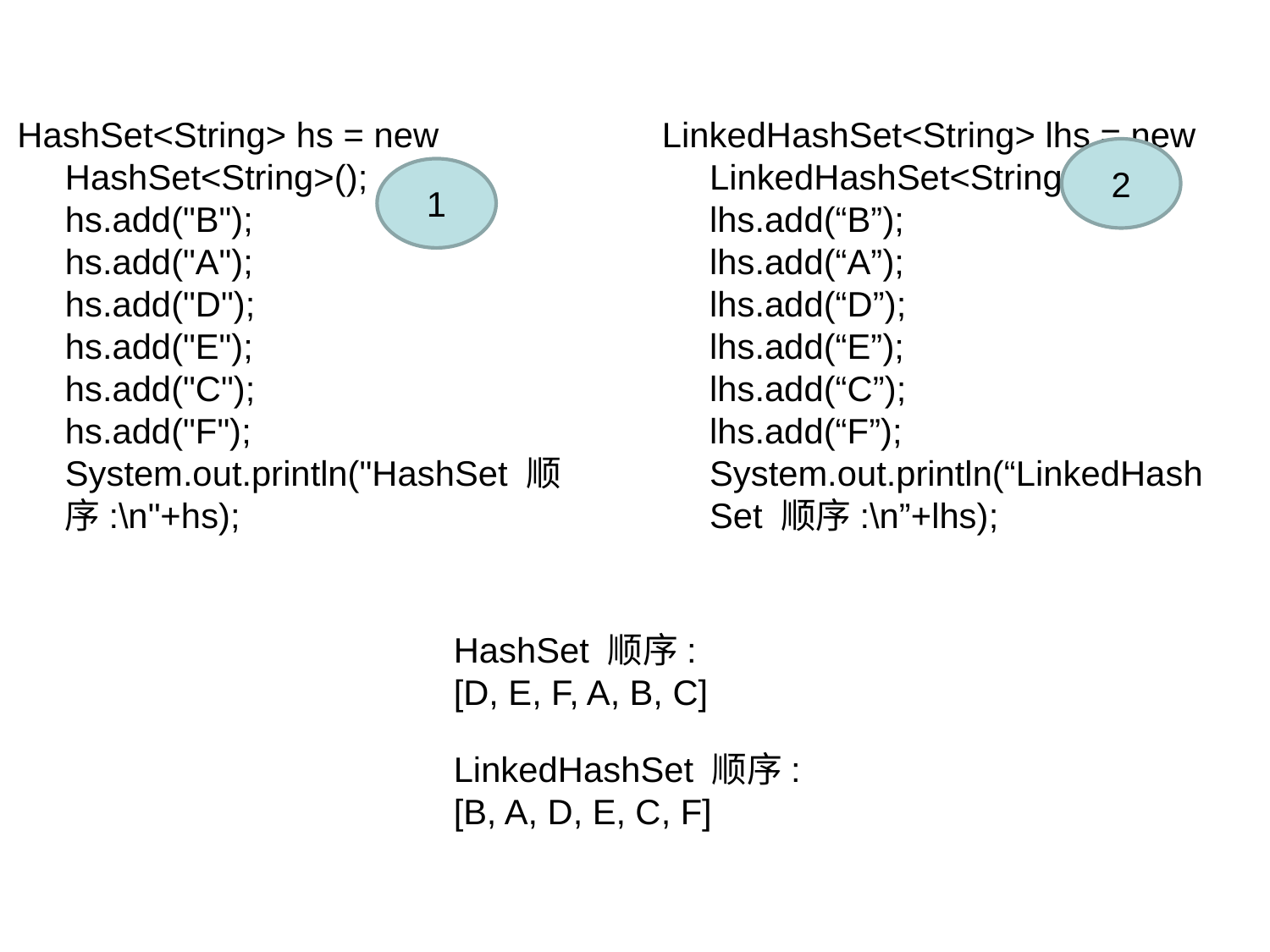

HashSet<String> hs = new HashSet<String>();
hs.add("B");
hs.add("A");
hs.add("D");
hs.add("E");
hs.add("C");
hs.add("F");
System.out.println("HashSet 顺序:\n"+hs);
LinkedHashSet<String> lhs = new LinkedHashSet<String>();
lhs.add(“B”);
lhs.add(“A”);
lhs.add(“D”);
lhs.add(“E”);
lhs.add(“C”);
lhs.add(“F”);
System.out.println(“LinkedHashSet 顺序:\n”+lhs);
2
1
HashSet 顺序:
[D, E, F, A, B, C]
LinkedHashSet 顺序:
[B, A, D, E, C, F]